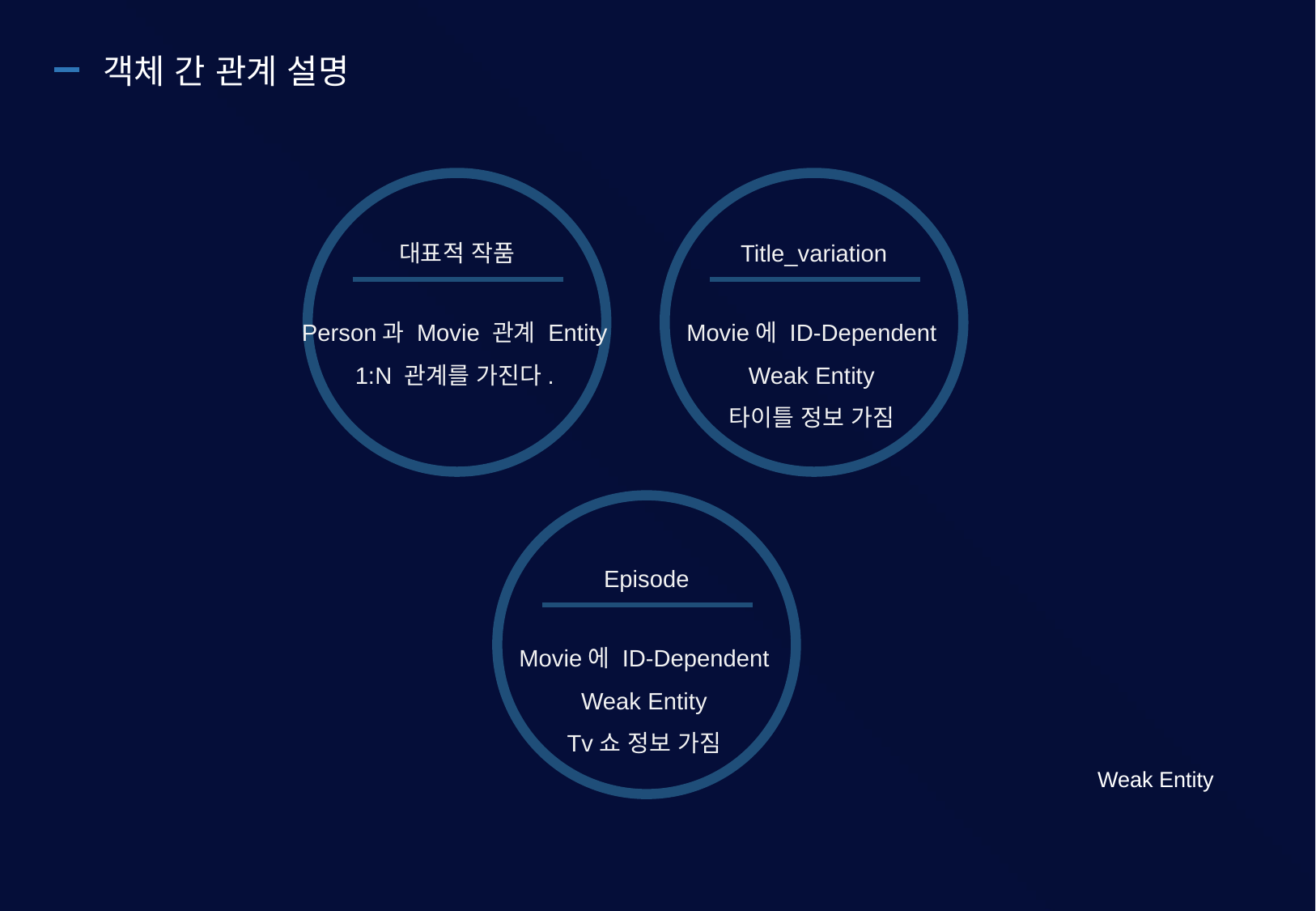

객체 간 관계 설명

대표적 작품
Title_variation
Person과 Movie 관계 Entity
1:N 관계를 가진다.
Movie에 ID-Dependent
Weak Entity
타이틀 정보 가짐

Episode
Movie에 ID-Dependent
Weak Entity
Tv쇼 정보 가짐
Weak Entity